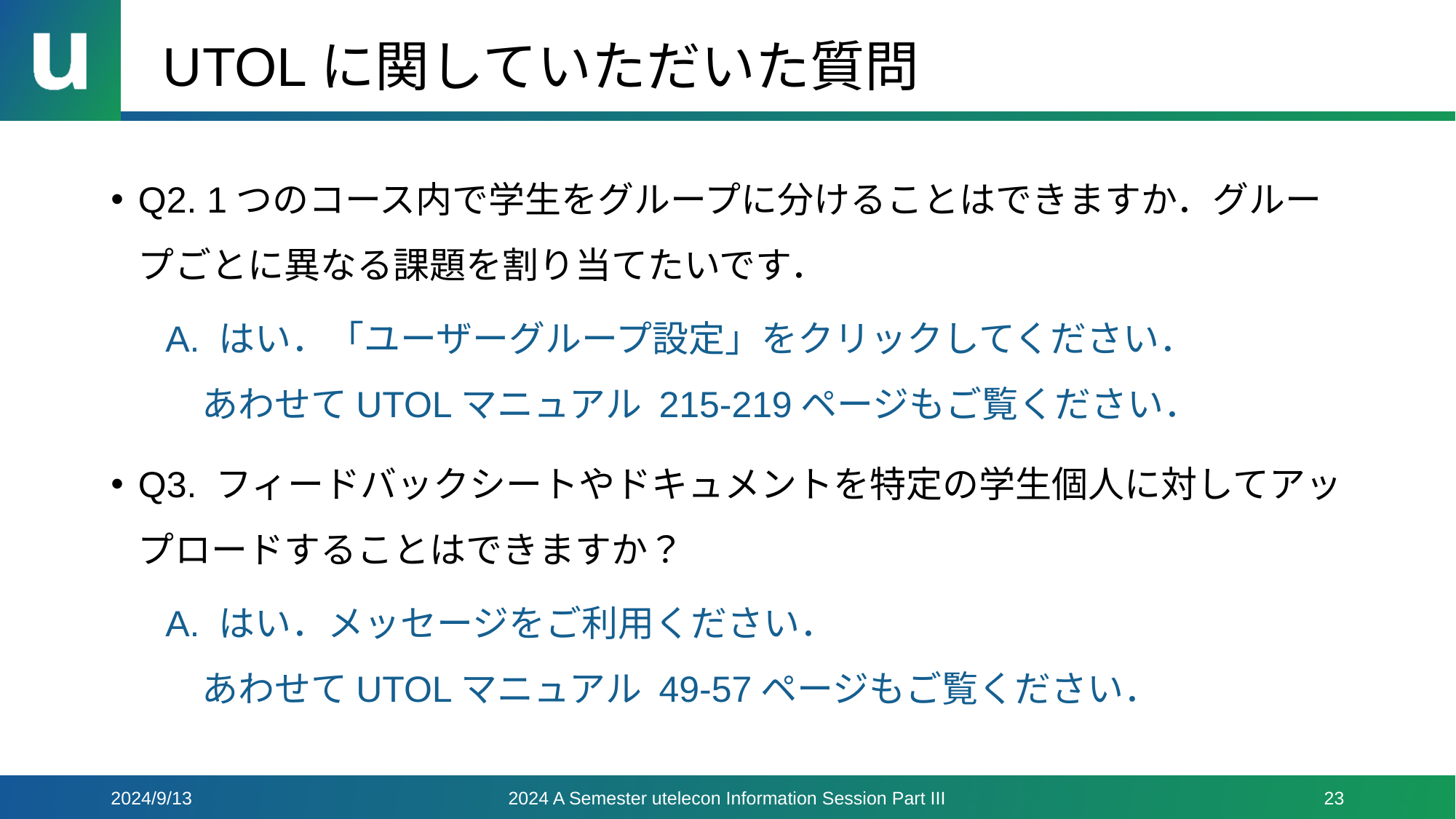

# UTOLに関していただいた質問
Q2. 1つのコース内で学生をグループに分けることはできますか．グループごとに異なる課題を割り当てたいです．
A. はい．「ユーザーグループ設定」をクリックしてください．
　あわせてUTOLマニュアル 215-219ページもご覧ください．
Q3. フィードバックシートやドキュメントを特定の学生個人に対してアップロードすることはできますか？
A. はい．メッセージをご利用ください．
　あわせてUTOLマニュアル 49-57ページもご覧ください．
2024/9/13
2024 A Semester utelecon Information Session Part III
23